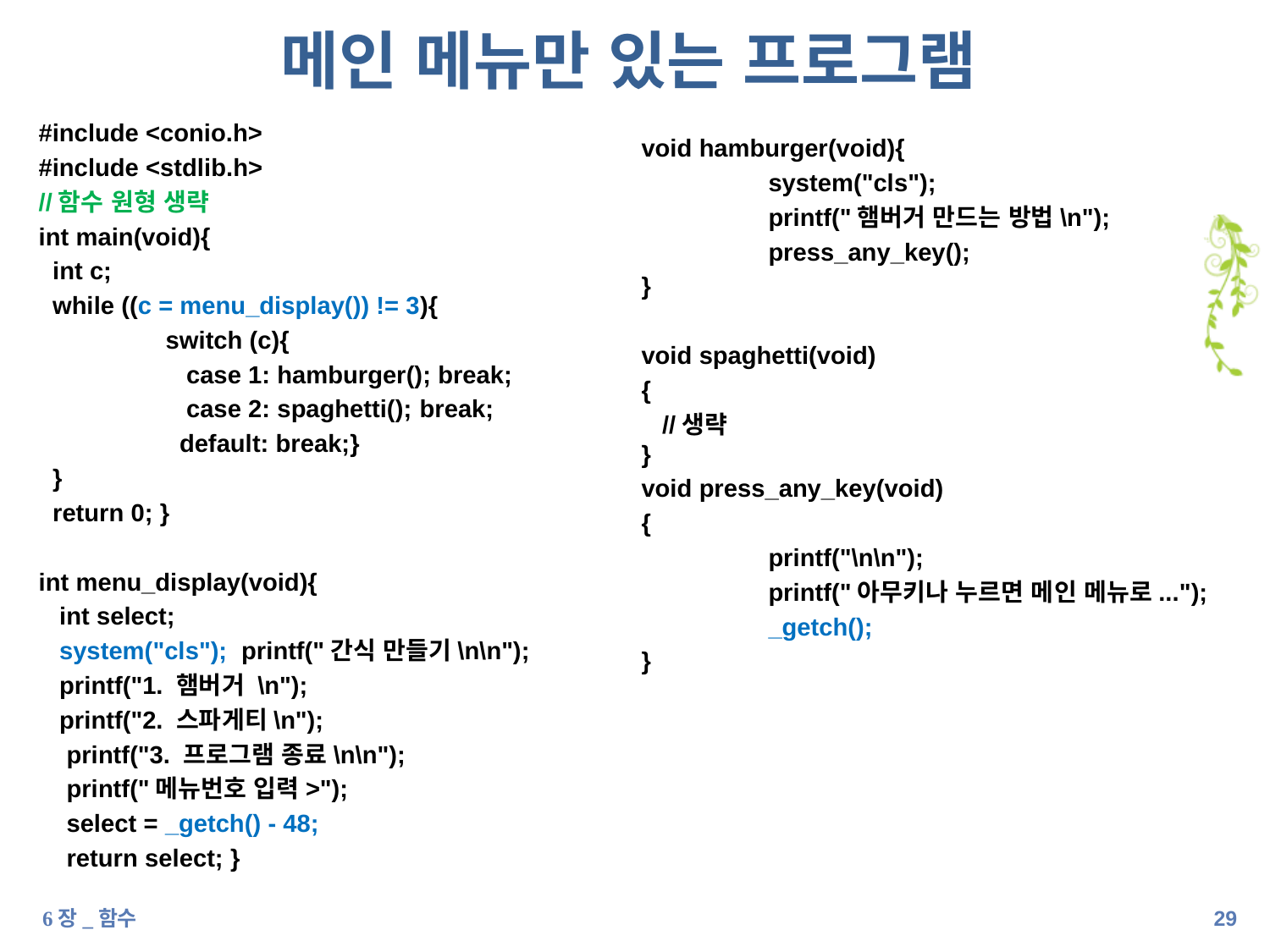

# 메인 메뉴만 있는 프로그램
#include <conio.h>
#include <stdlib.h>
//함수 원형 생략
int main(void){
  int c;
  while ((c = menu_display()) != 3){
	switch (c){
	   case 1: hamburger(); break;
	   case 2: spaghetti();	break;
	  default: break;}
  }
  return 0; }

int menu_display(void){
   int select;
   system("cls");  printf("간식 만들기\n\n");
   printf("1. 햄버거 \n");
   printf("2. 스파게티\n");
    printf("3. 프로그램 종료\n\n");
    printf("메뉴번호 입력>");
    select = _getch() - 48;
    return select; }

void hamburger(void){
	system("cls");
	printf("햄버거 만드는 방법\n");
	press_any_key();
}

void spaghetti(void)
{
   //생략
}
void press_any_key(void)
{
	printf("\n\n");
	printf("아무키나 누르면 메인 메뉴로...");
	_getch();
}
6장_함수
29